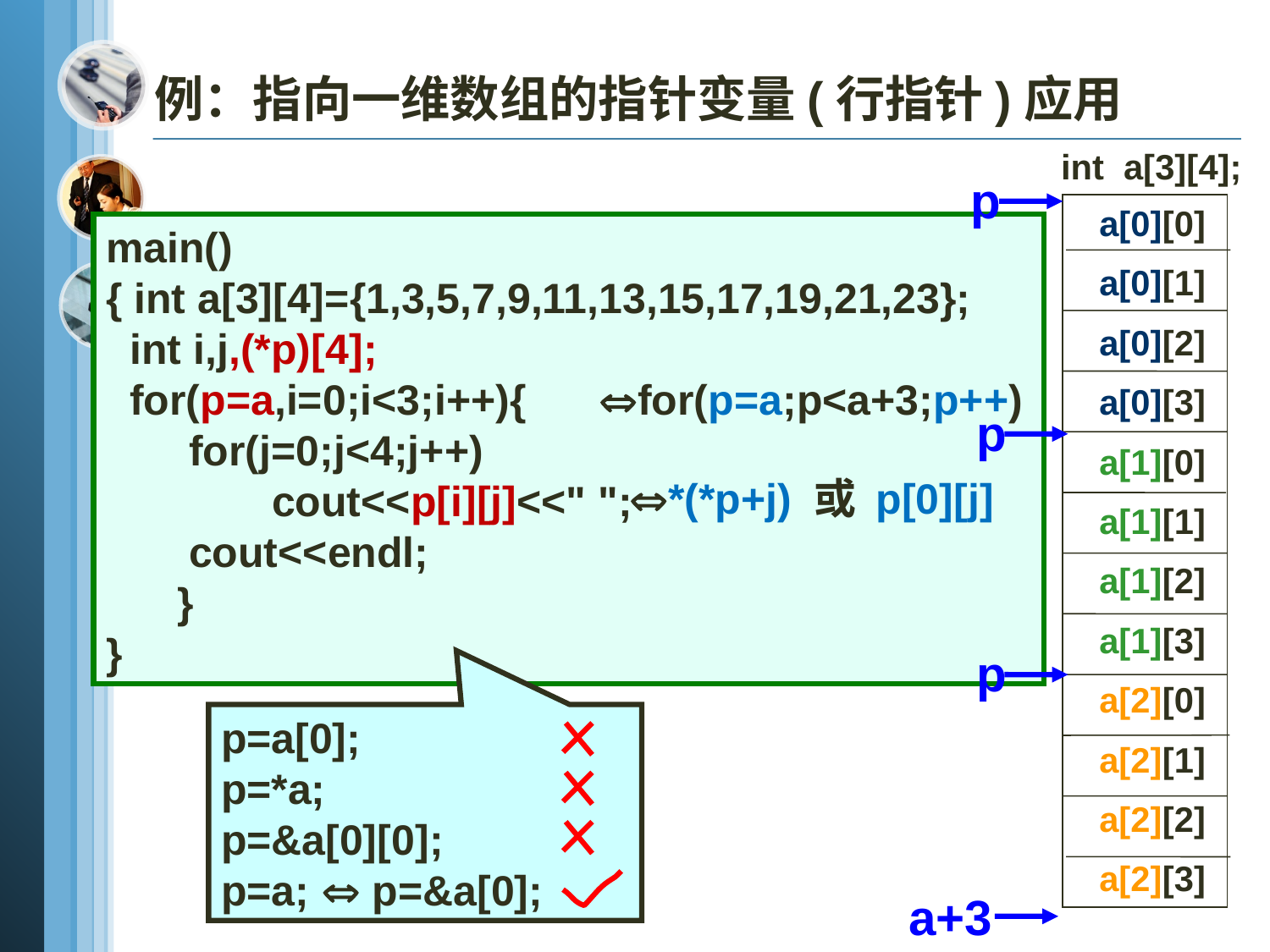

例：指向一维数组的指针变量(行指针)应用
int  a[3][4];

a[0][0]

a[0][1]

a[0][2]

a[0][3]

a[1][0]

a[1][1]
a[1][2]

a[1][3]

a[2][0]

a[2][1]

a[2][2]

a[2][3]

p

main()
{ int a[3][4]={1,3,5,7,9,11,13,15,17,19,21,23};
  int i,j,(*p)[4];
  for(p=a,i=0;i<3;i++){
       for(j=0;j<4;j++)
              cout<<p[i][j]<<" ";
       cout<<endl;
      }
}
⇔for(p=a;p<a+3;p++)
p

⇔*(*p+j) 或 p[0][j]
p

p=a[0];
p=*a;
p=&a[0][0];
p=a; ⇔ p=&a[0];

a+3